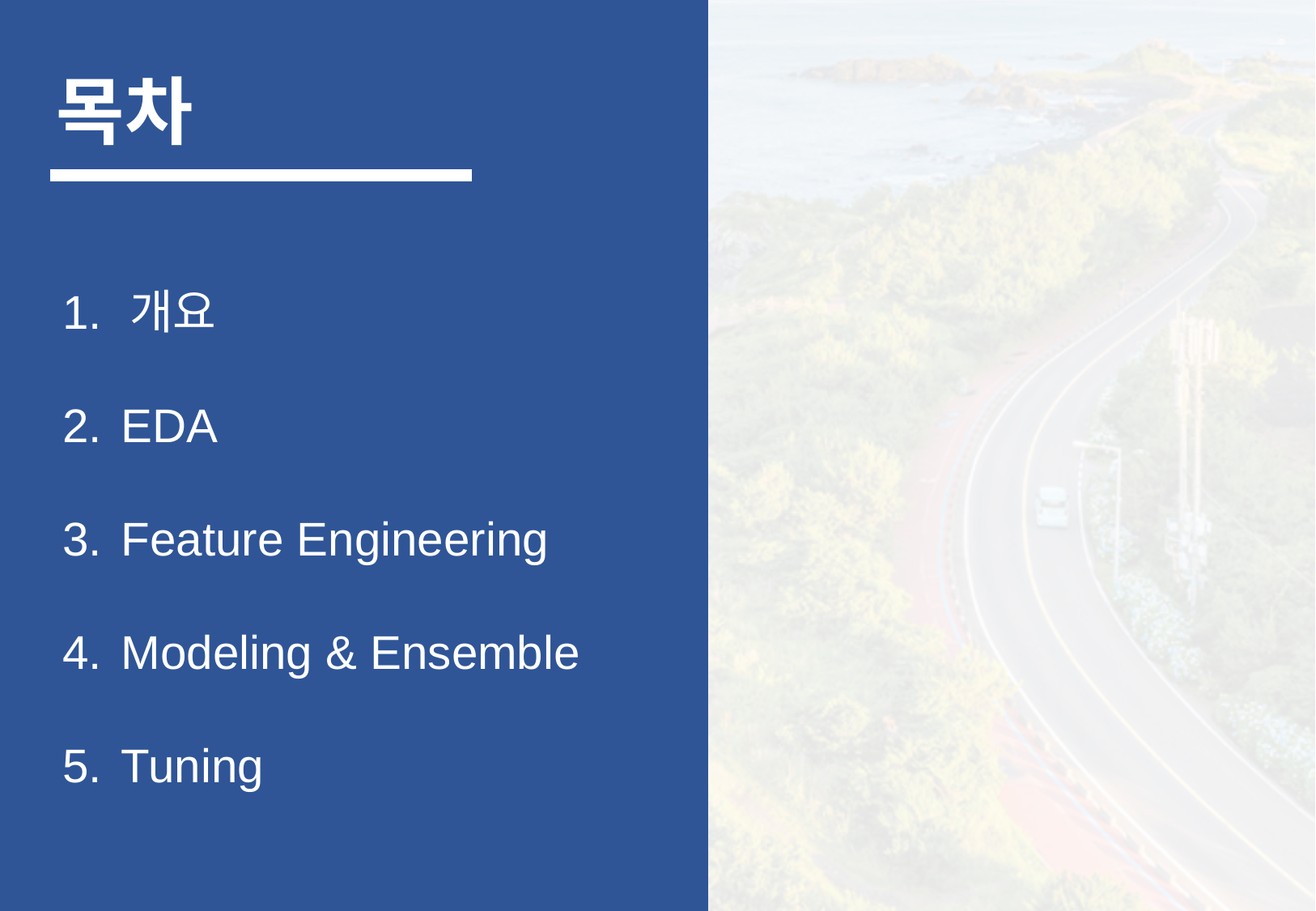

목차
 개요
 EDA
 Feature Engineering
 Modeling & Ensemble
 Tuning